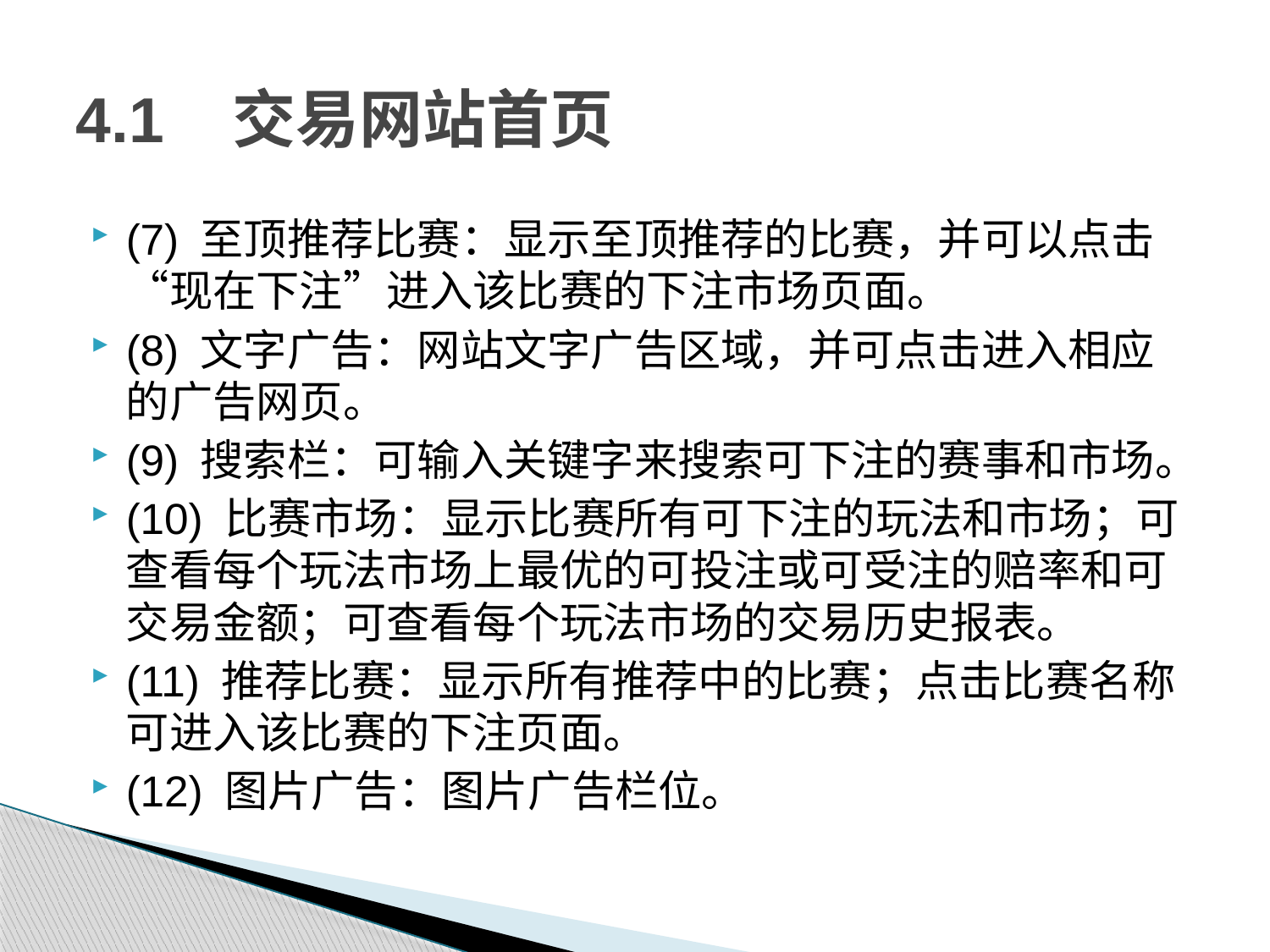

# 4.1   交易网站首页
(7) 至顶推荐比赛：显示至顶推荐的比赛，并可以点击“现在下注”进入该比赛的下注市场页面。
(8) 文字广告：网站文字广告区域，并可点击进入相应的广告网页。
(9) 搜索栏：可输入关键字来搜索可下注的赛事和市场。
(10) 比赛市场：显示比赛所有可下注的玩法和市场；可查看每个玩法市场上最优的可投注或可受注的赔率和可交易金额；可查看每个玩法市场的交易历史报表。
(11) 推荐比赛：显示所有推荐中的比赛；点击比赛名称可进入该比赛的下注页面。
(12) 图片广告：图片广告栏位。